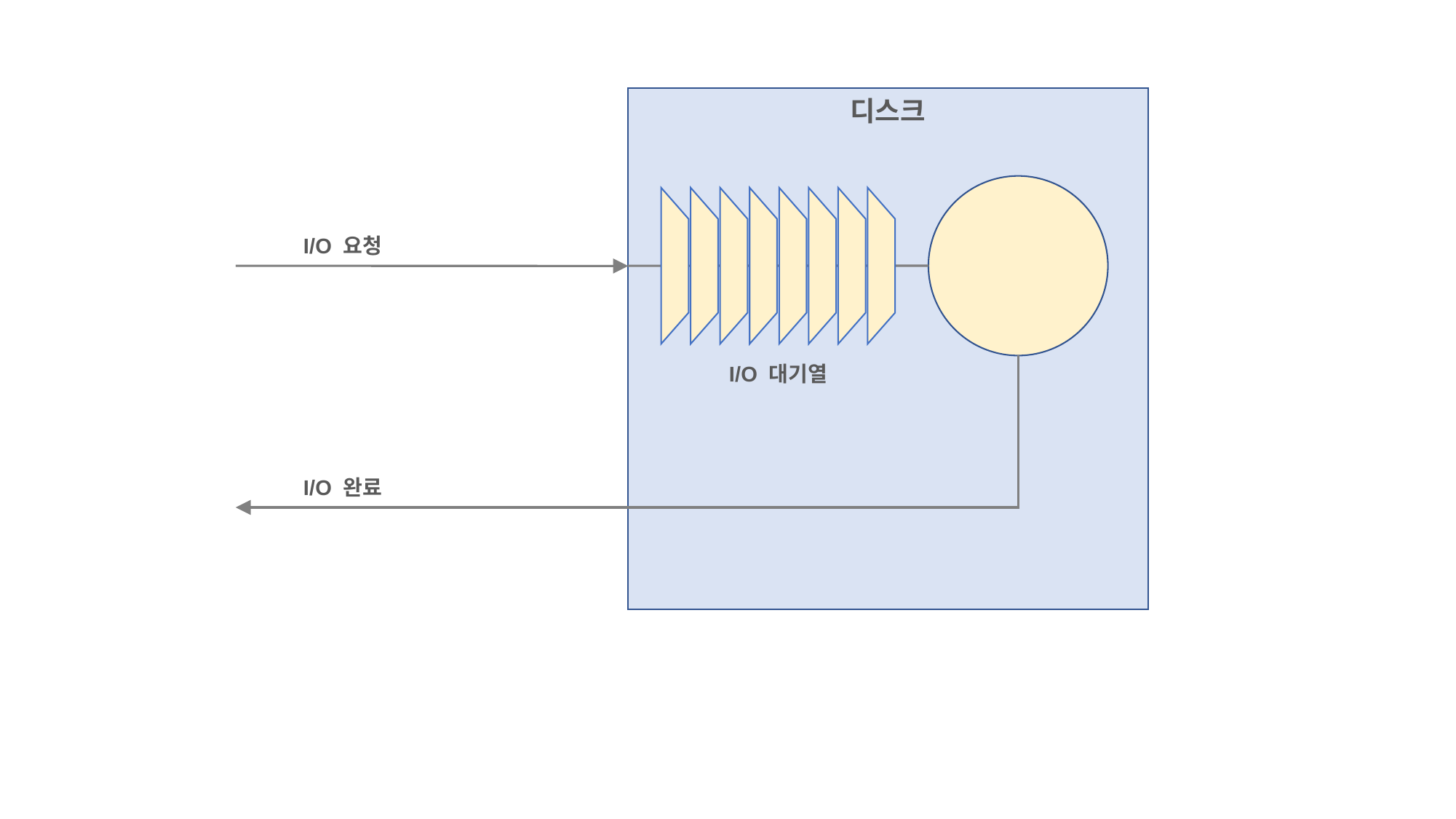

디스크

I/O 요청
I/O 대기열
I/O 완료